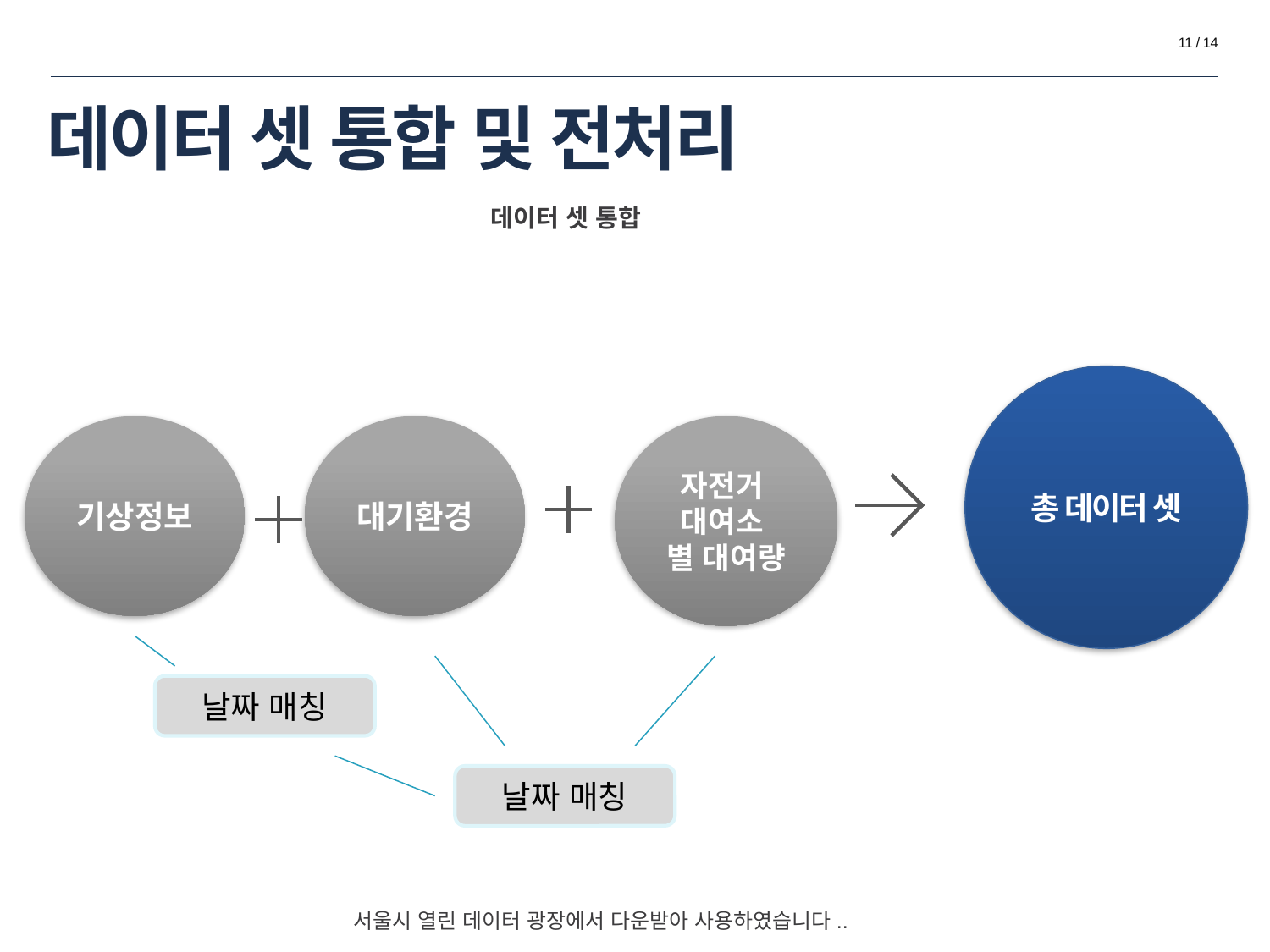

11 / 14
# 데이터 셋 통합 및 전처리
 데이터 셋 통합
총 데이터 셋
기상정보
대기환경
자전거
대여소
별 대여량
날짜 매칭
날짜 매칭
서울시 열린 데이터 광장에서 다운받아 사용하였습니다..